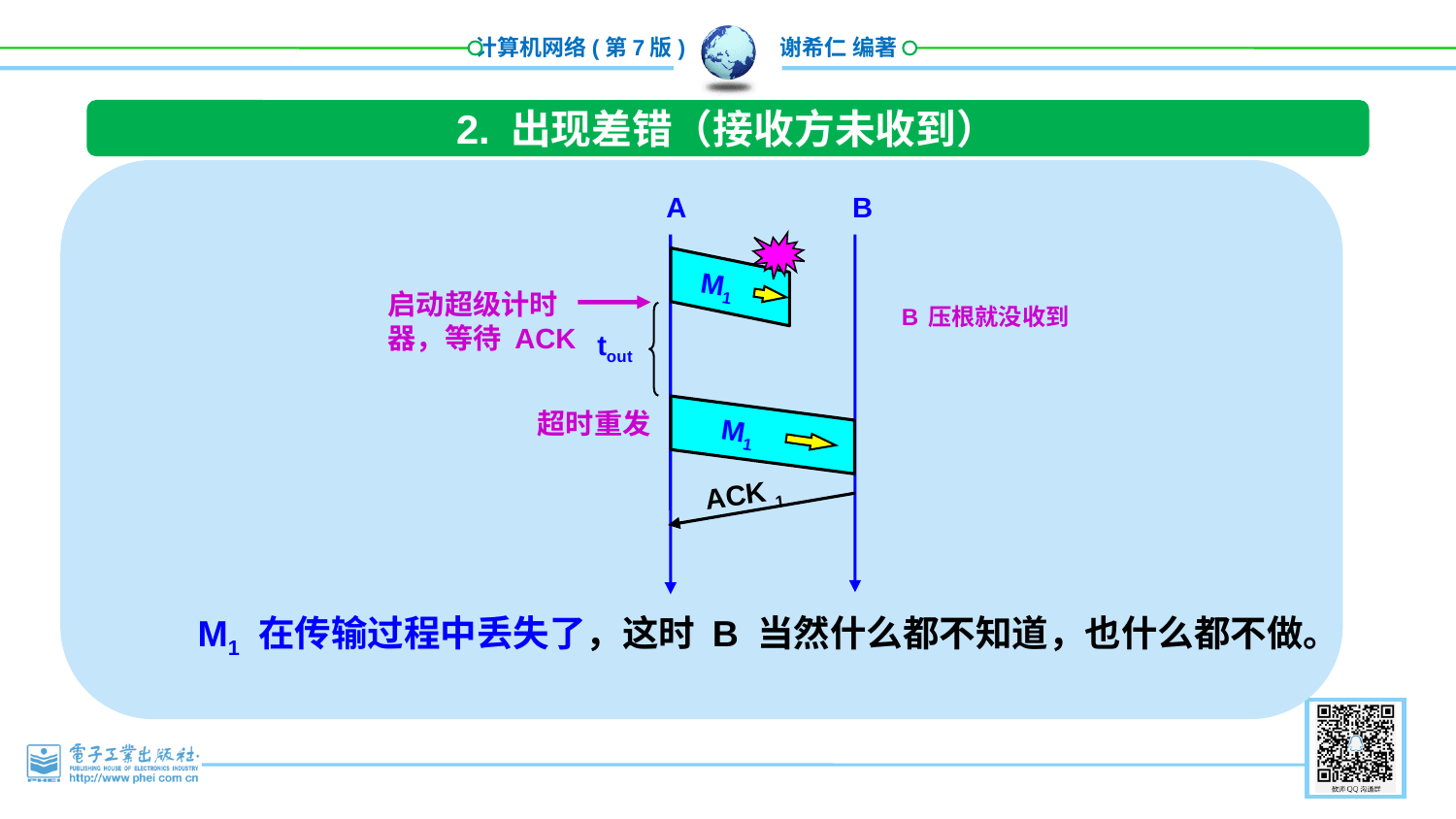

2. 出现差错（接收方未收到）

A
B

M1

B压根就没收到
启动超级计时器，等待 ACK

tout

M1

超时重发
ACK 1

M1 在传输过程中丢失了，这时 B 当然什么都不知道，也什么都不做。